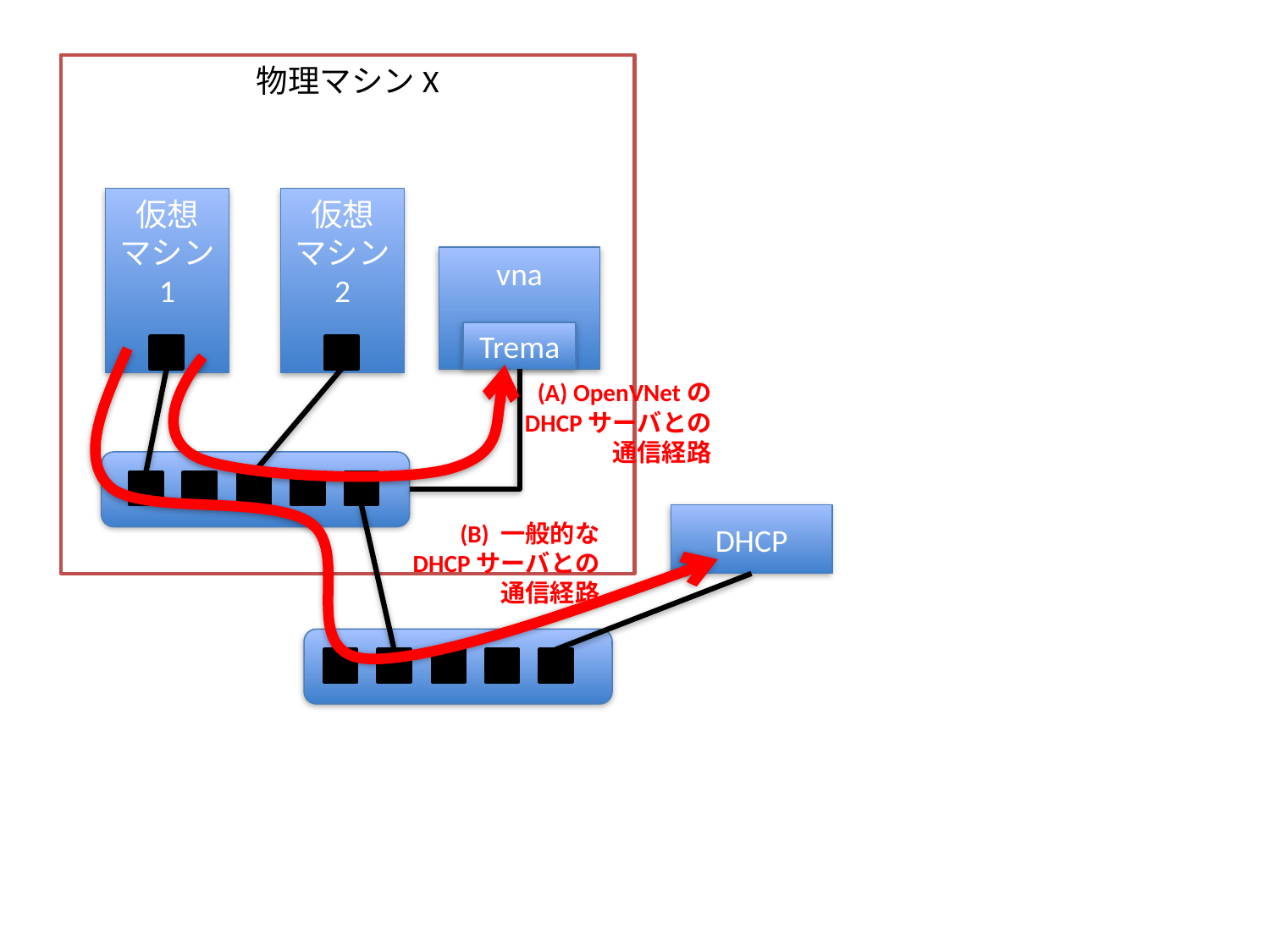

物理マシンX
仮想
マシン
1

仮想
マシン
2

vna
Trema

(A) OpenVNetの
DHCPサーバとの
通信経路

DHCP
(B) 一般的な
DHCPサーバとの
通信経路